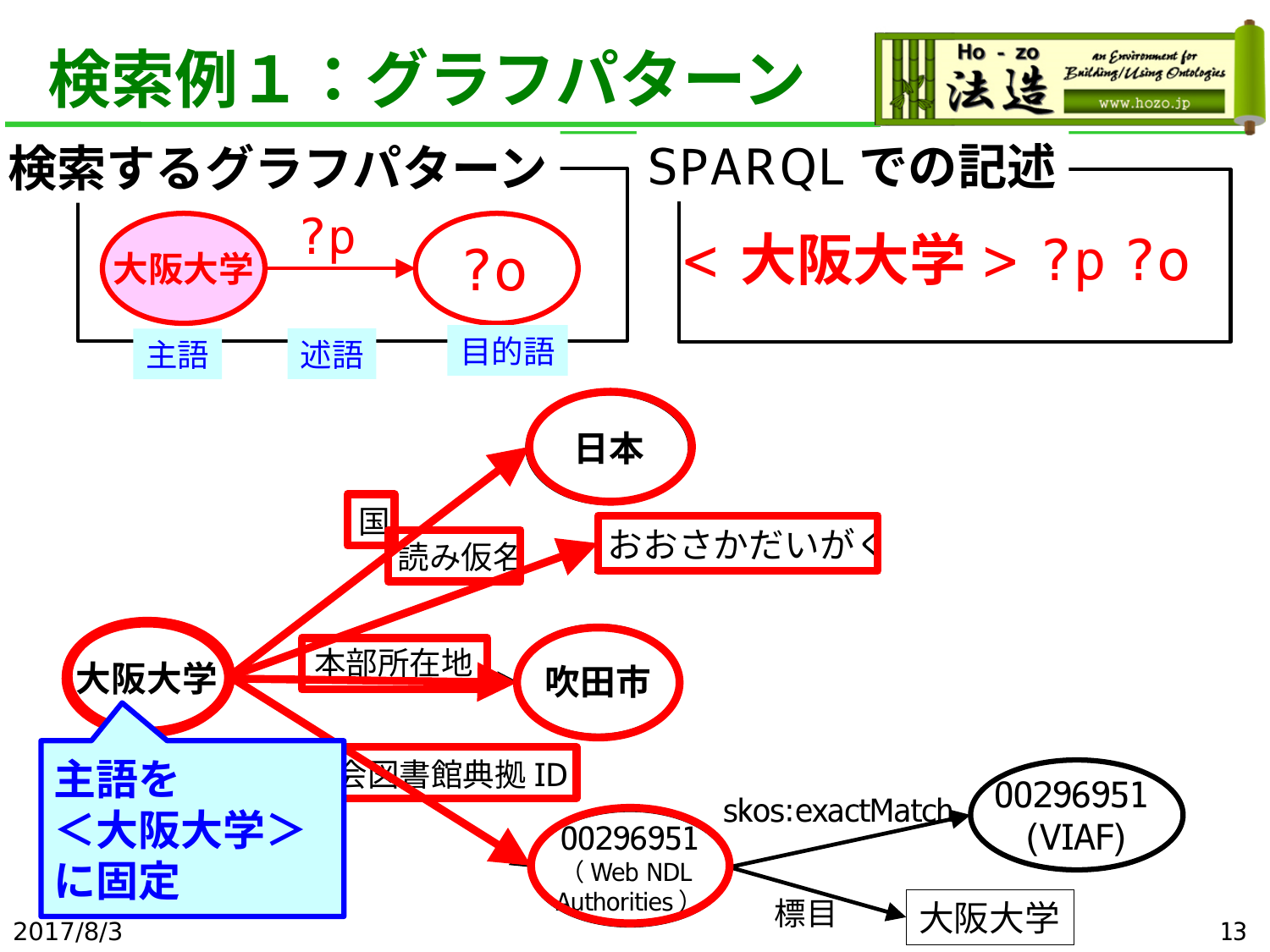

# 検索例１：グラフパターン
SPARQLでの記述
検索するグラフパターン

?p
大阪大学
?o
<大阪大学> ?p ?o
目的語
述語
主語

日本
国

おおさかだいがく
読み仮名

大阪大学

吹田市
本部所在地
主語を
＜大阪大学＞
に固定
国立国会図書館典拠ID
00296951
(VIAF)
skos:exactMatch
00296951
（Web NDL
Authorities）
標目
2017/8/3
13
大阪大学